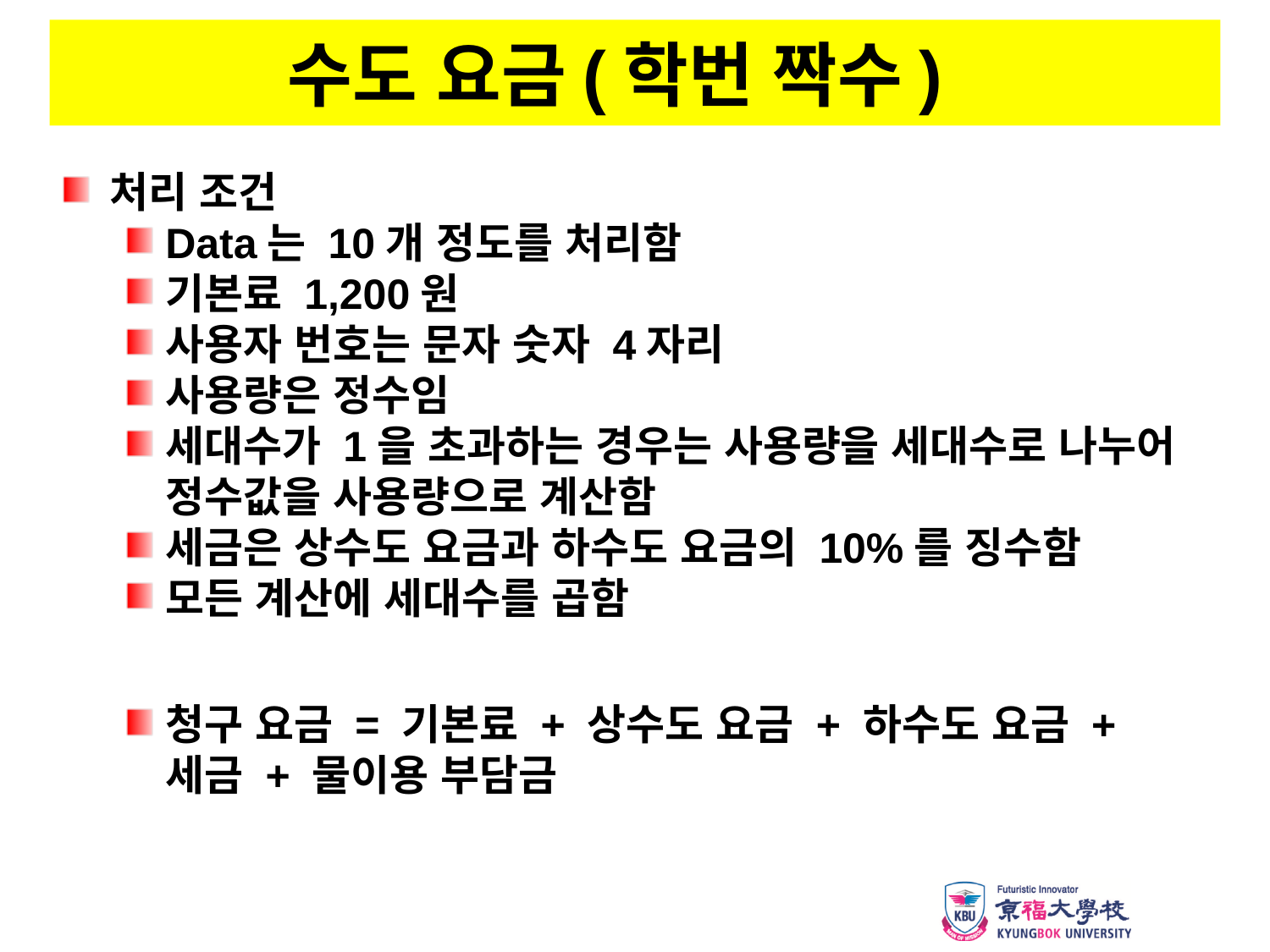

# 수도 요금(학번 짝수)
처리 조건
Data는 10개 정도를 처리함
기본료 1,200원
사용자 번호는 문자 숫자 4자리
사용량은 정수임
세대수가 1을 초과하는 경우는 사용량을 세대수로 나누어 정수값을 사용량으로 계산함
세금은 상수도 요금과 하수도 요금의 10%를 징수함
모든 계산에 세대수를 곱함

청구 요금 = 기본료 + 상수도 요금 + 하수도 요금 + 세금 + 물이용 부담금